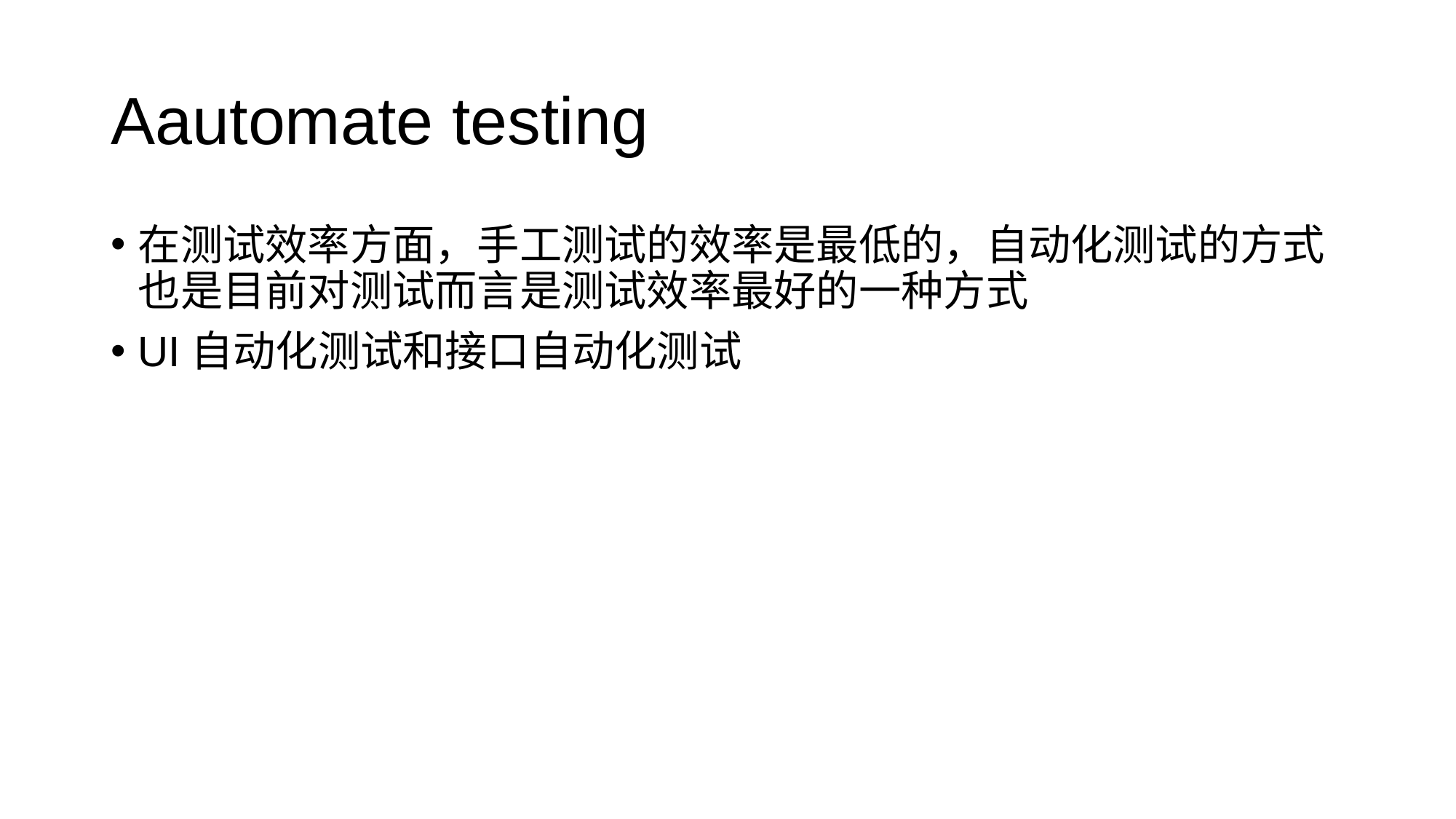

# Aautomate testing
在测试效率方面，手工测试的效率是最低的，自动化测试的方式也是目前对测试而言是测试效率最好的一种方式
UI自动化测试和接口自动化测试